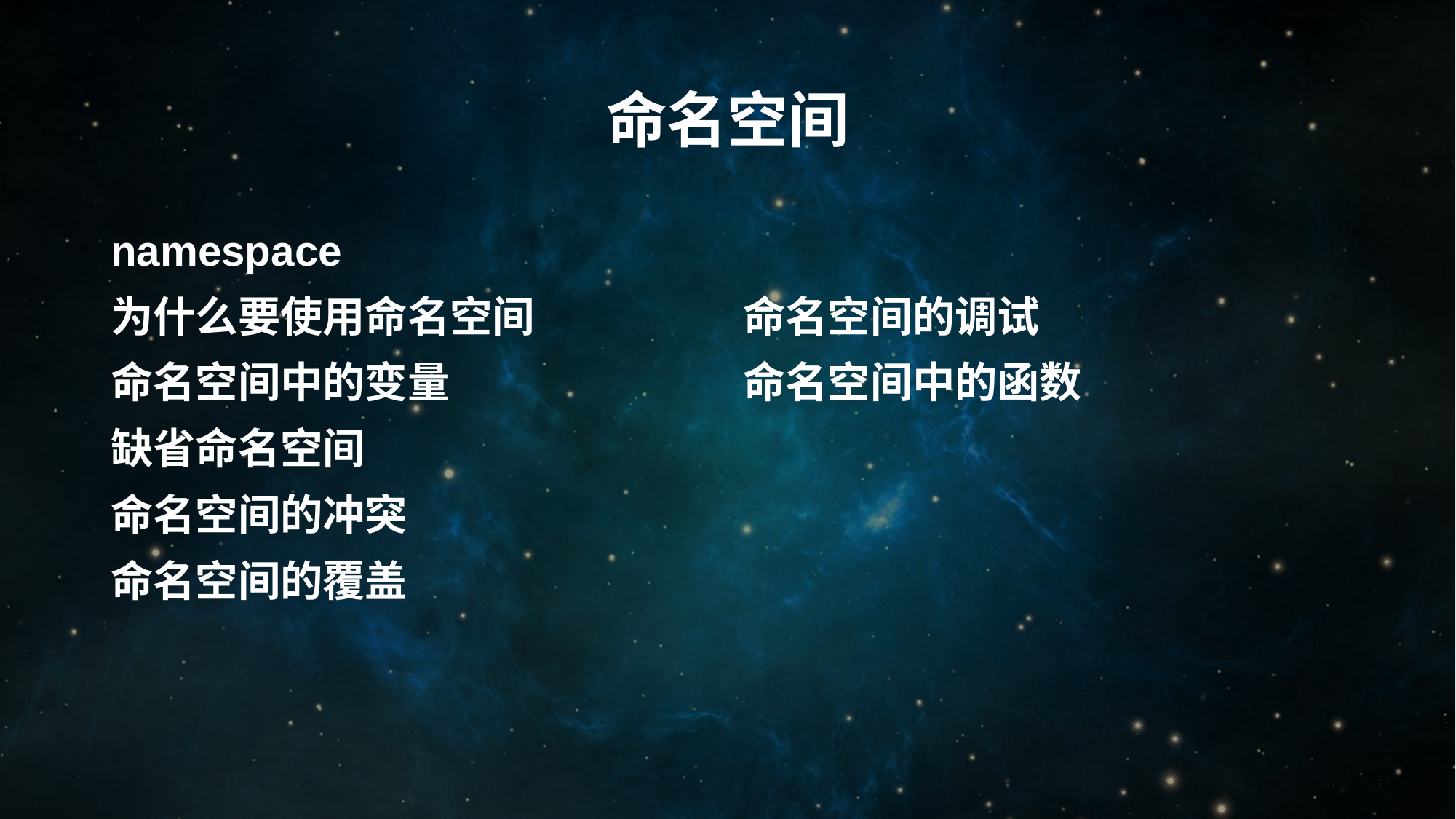

# 命名空间
namespace
为什么要使用命名空间
命名空间中的变量
缺省命名空间
命名空间的冲突
命名空间的覆盖

命名空间的调试
命名空间中的函数